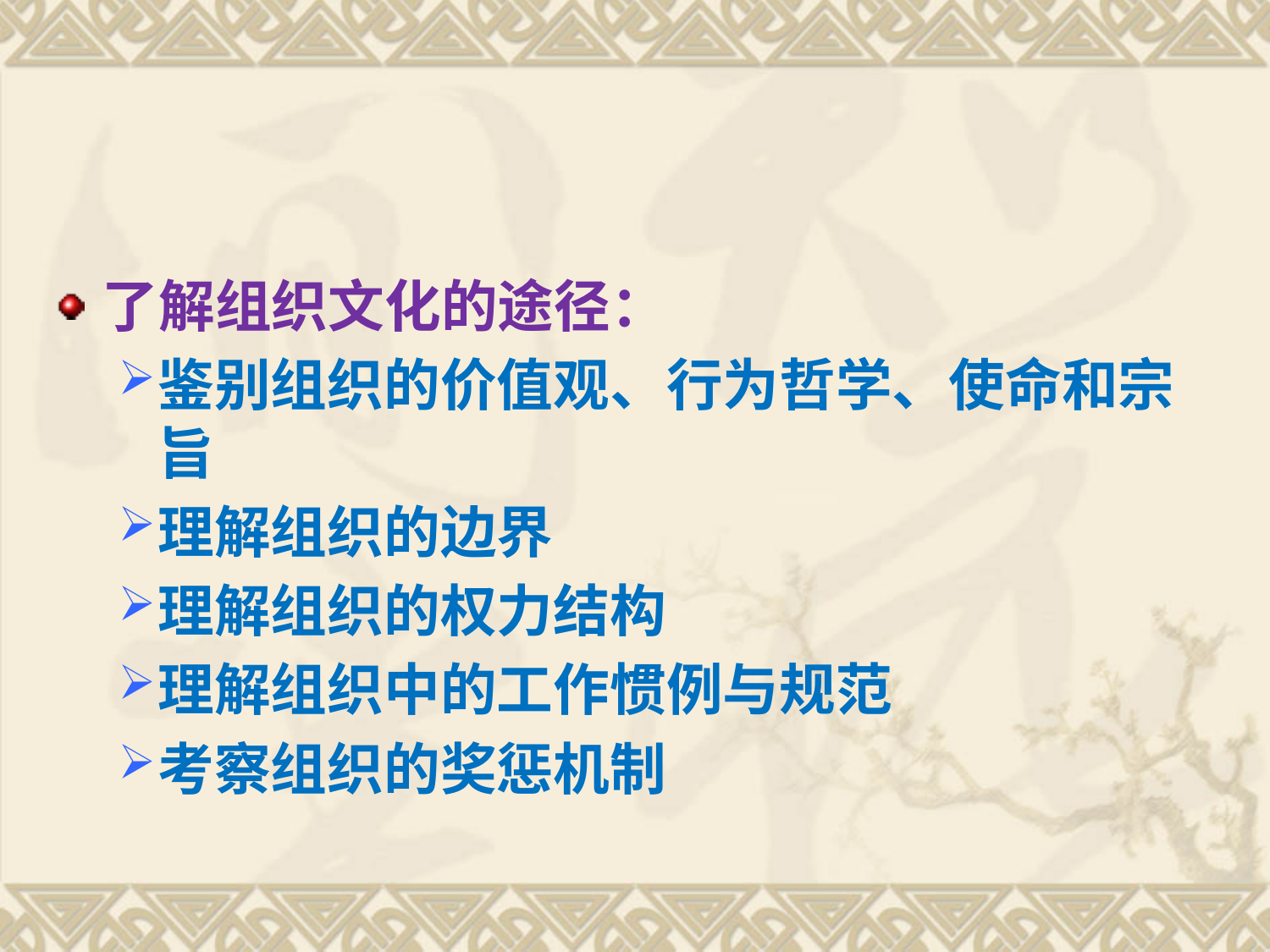

#
了解组织文化的途径：
鉴别组织的价值观、行为哲学、使命和宗旨
理解组织的边界
理解组织的权力结构
理解组织中的工作惯例与规范
考察组织的奖惩机制